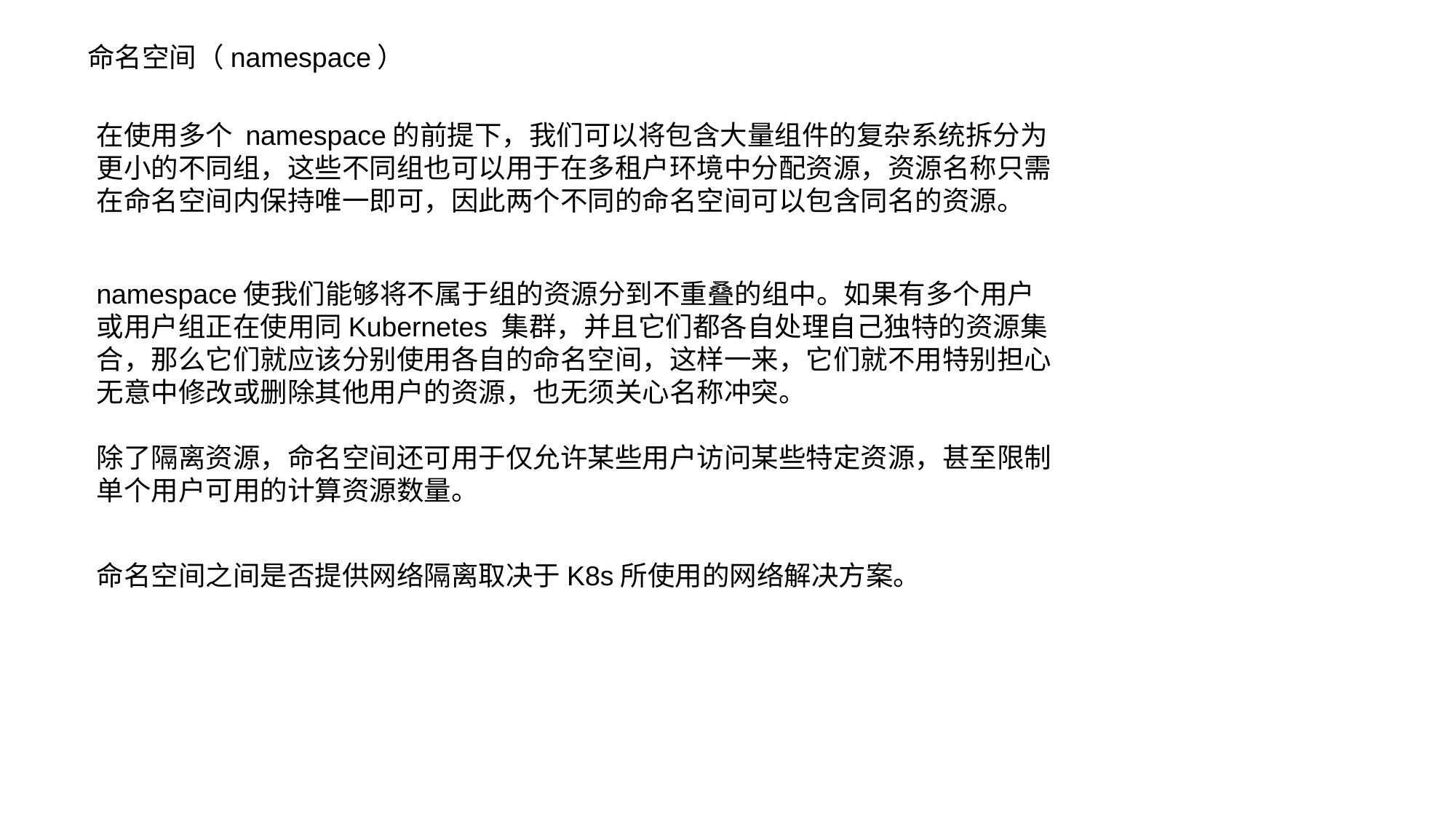

命名空间（namespace）
在使用多个 namespace的前提下，我们可以将包含大量组件的复杂系统拆分为更小的不同组，这些不同组也可以用于在多租户环境中分配资源，资源名称只需在命名空间内保持唯一即可，因此两个不同的命名空间可以包含同名的资源。
namespace使我们能够将不属于组的资源分到不重叠的组中。如果有多个用户或用户组正在使用同Kubernetes 集群，并且它们都各自处理自己独特的资源集合，那么它们就应该分别使用各自的命名空间，这样一来，它们就不用特别担心无意中修改或删除其他用户的资源，也无须关心名称冲突。

除了隔离资源，命名空间还可用于仅允许某些用户访问某些特定资源，甚至限制单个用户可用的计算资源数量。
命名空间之间是否提供网络隔离取决于K8s所使用的网络解决方案。